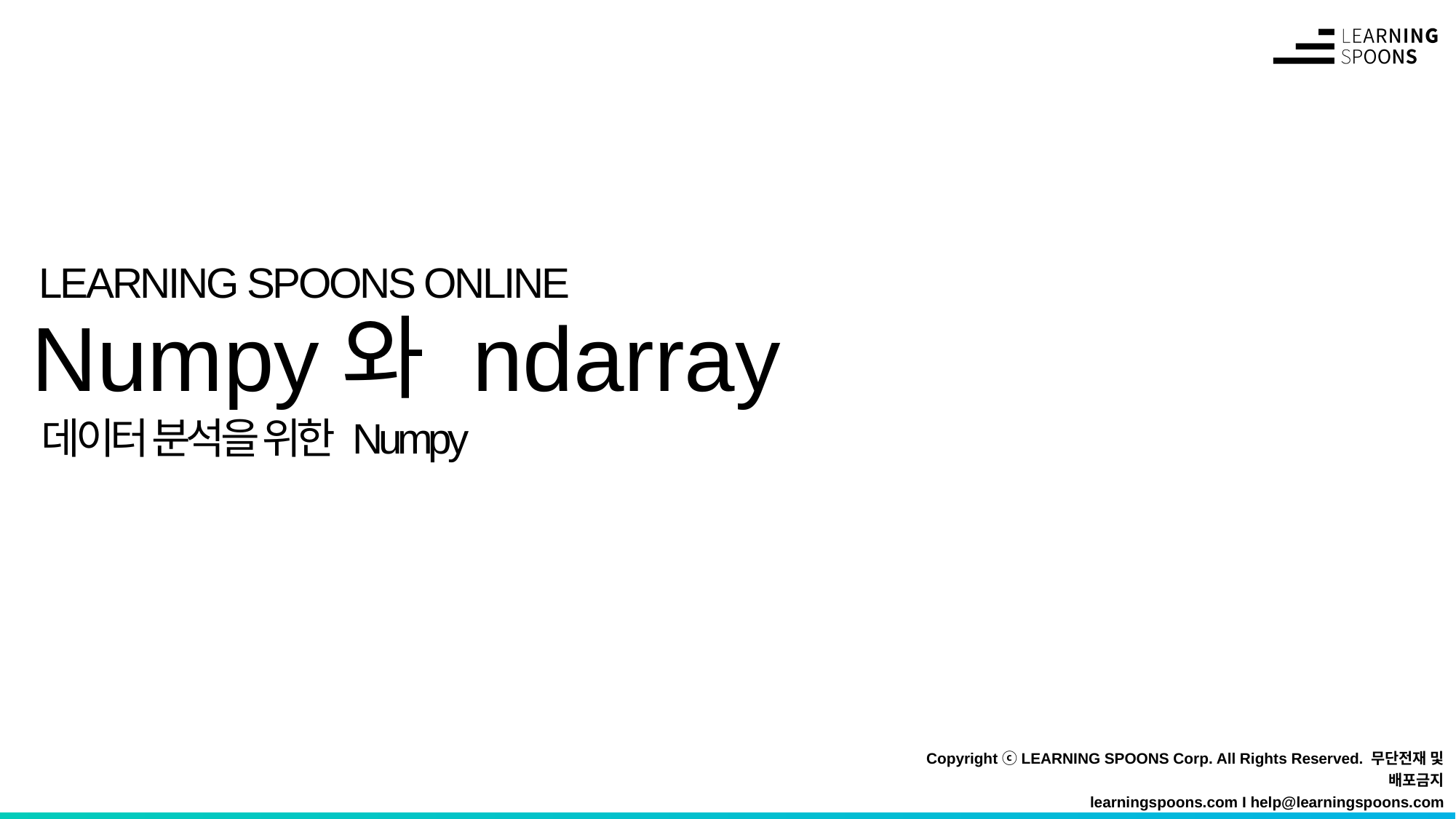

# Numpy와 ndarray
데이터 분석을 위한 Numpy